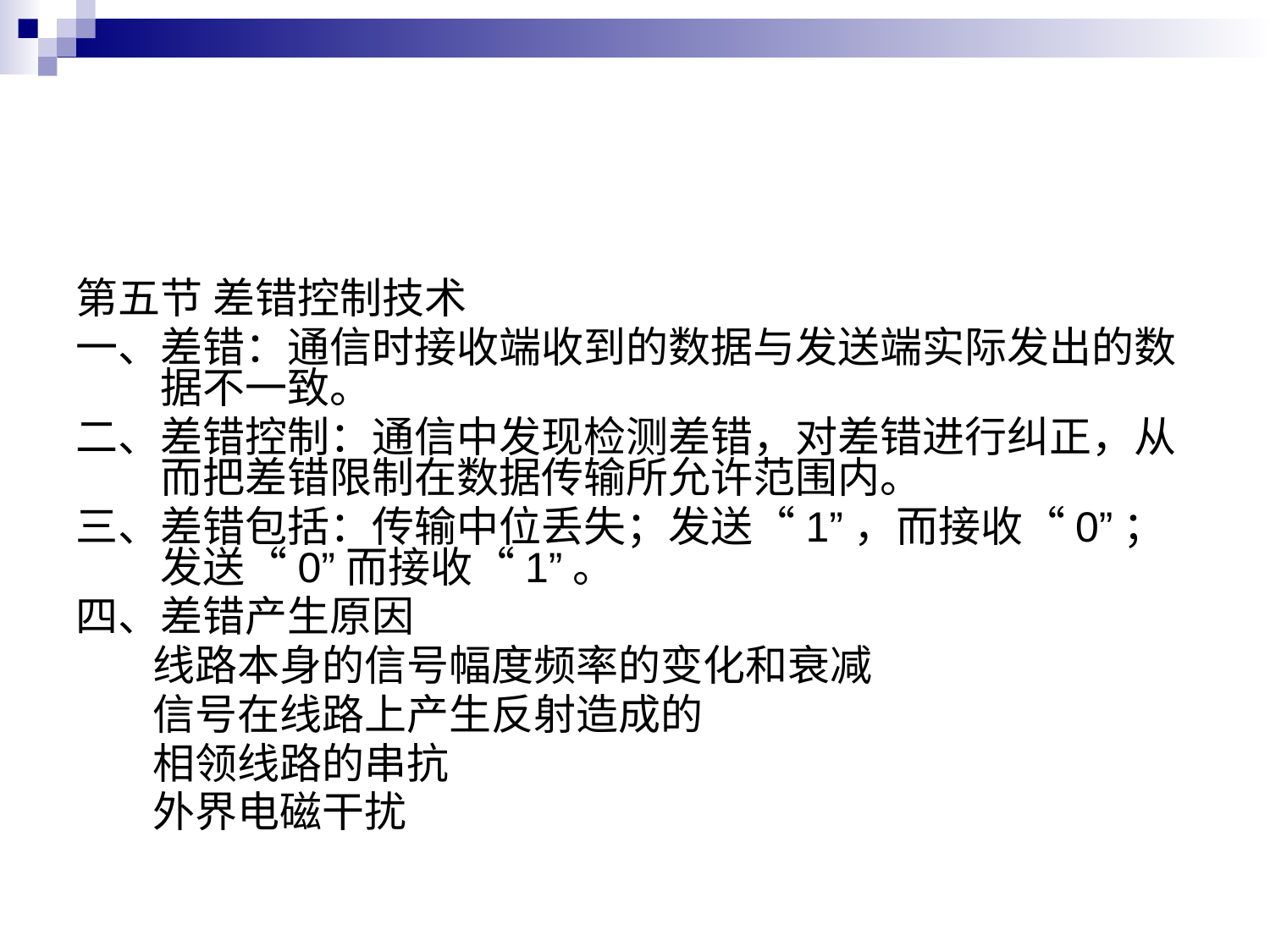

#
第五节 差错控制技术
一、差错：通信时接收端收到的数据与发送端实际发出的数据不一致。
二、差错控制：通信中发现检测差错，对差错进行纠正，从而把差错限制在数据传输所允许范围内。
三、差错包括：传输中位丢失；发送“1”，而接收“0”；发送“0”而接收“1”。
四、差错产生原因
       线路本身的信号幅度频率的变化和衰减
       信号在线路上产生反射造成的
       相领线路的串抗
       外界电磁干扰